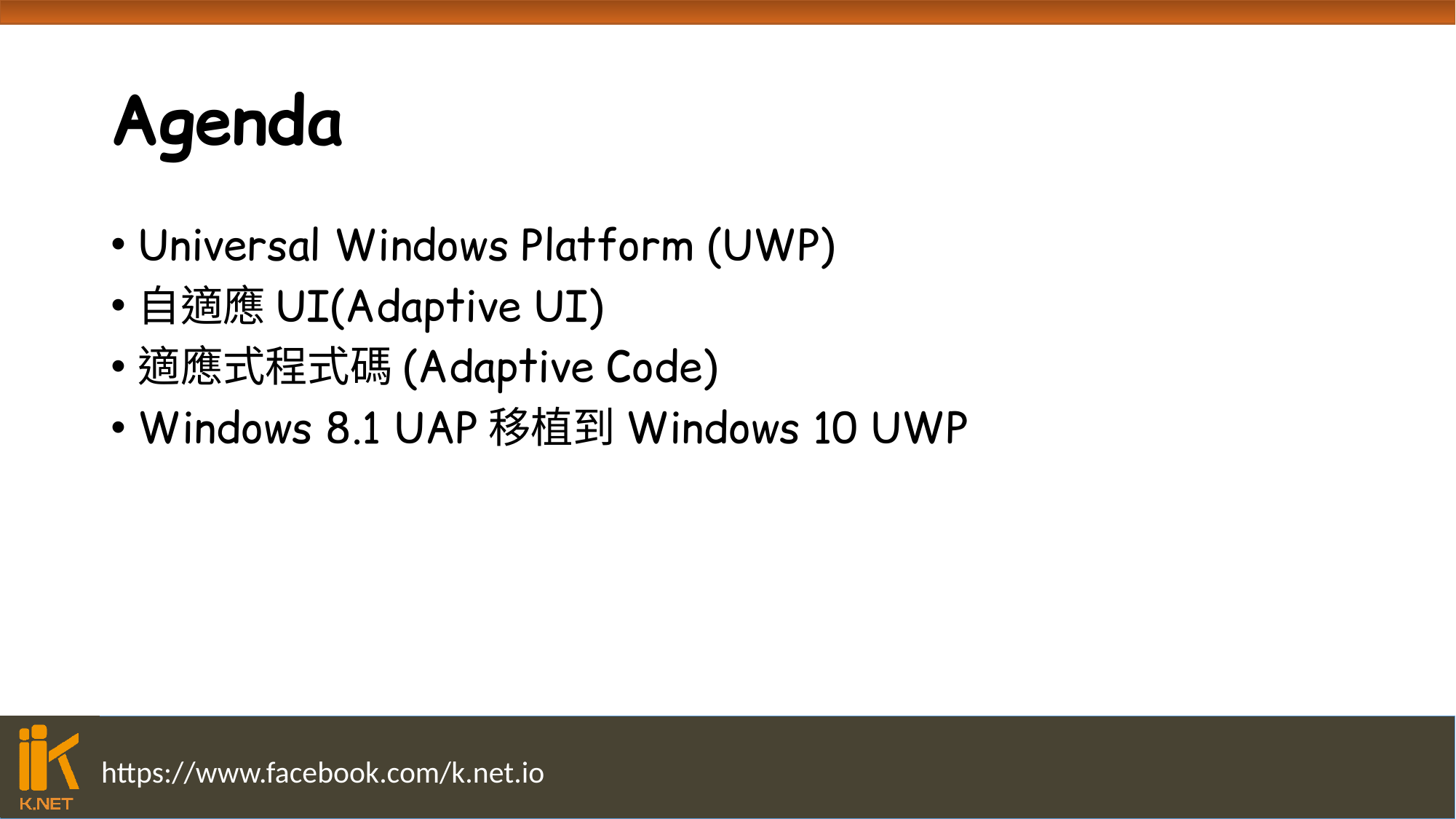

# Agenda
Universal Windows Platform (UWP)
自適應UI(Adaptive UI)
適應式程式碼(Adaptive Code)
Windows 8.1 UAP移植到Windows 10 UWP